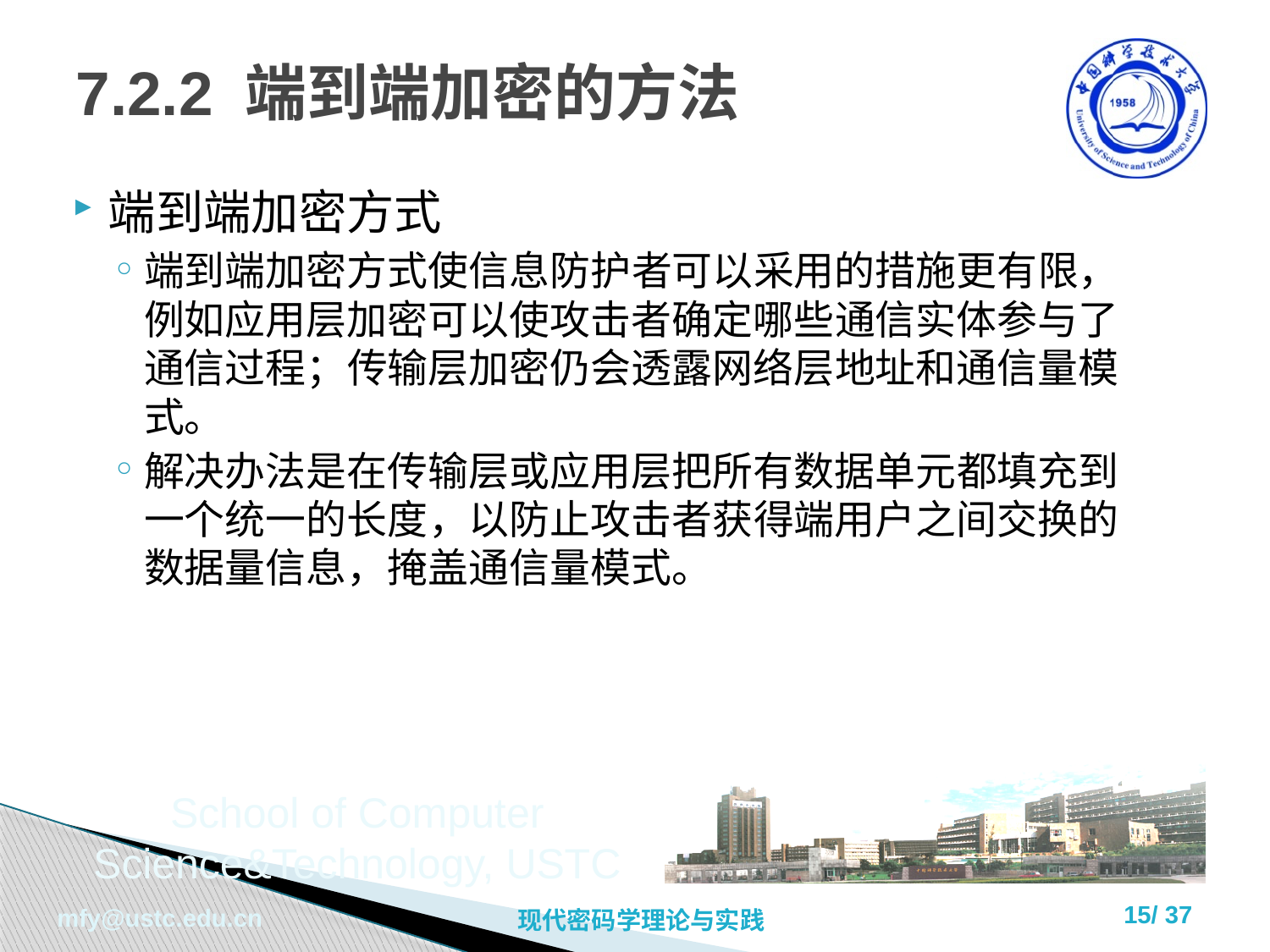

# 7.2.2 端到端加密的方法
端到端加密方式
端到端加密方式使信息防护者可以采用的措施更有限，例如应用层加密可以使攻击者确定哪些通信实体参与了通信过程；传输层加密仍会透露网络层地址和通信量模式。
解决办法是在传输层或应用层把所有数据单元都填充到一个统一的长度，以防止攻击者获得端用户之间交换的数据量信息，掩盖通信量模式。